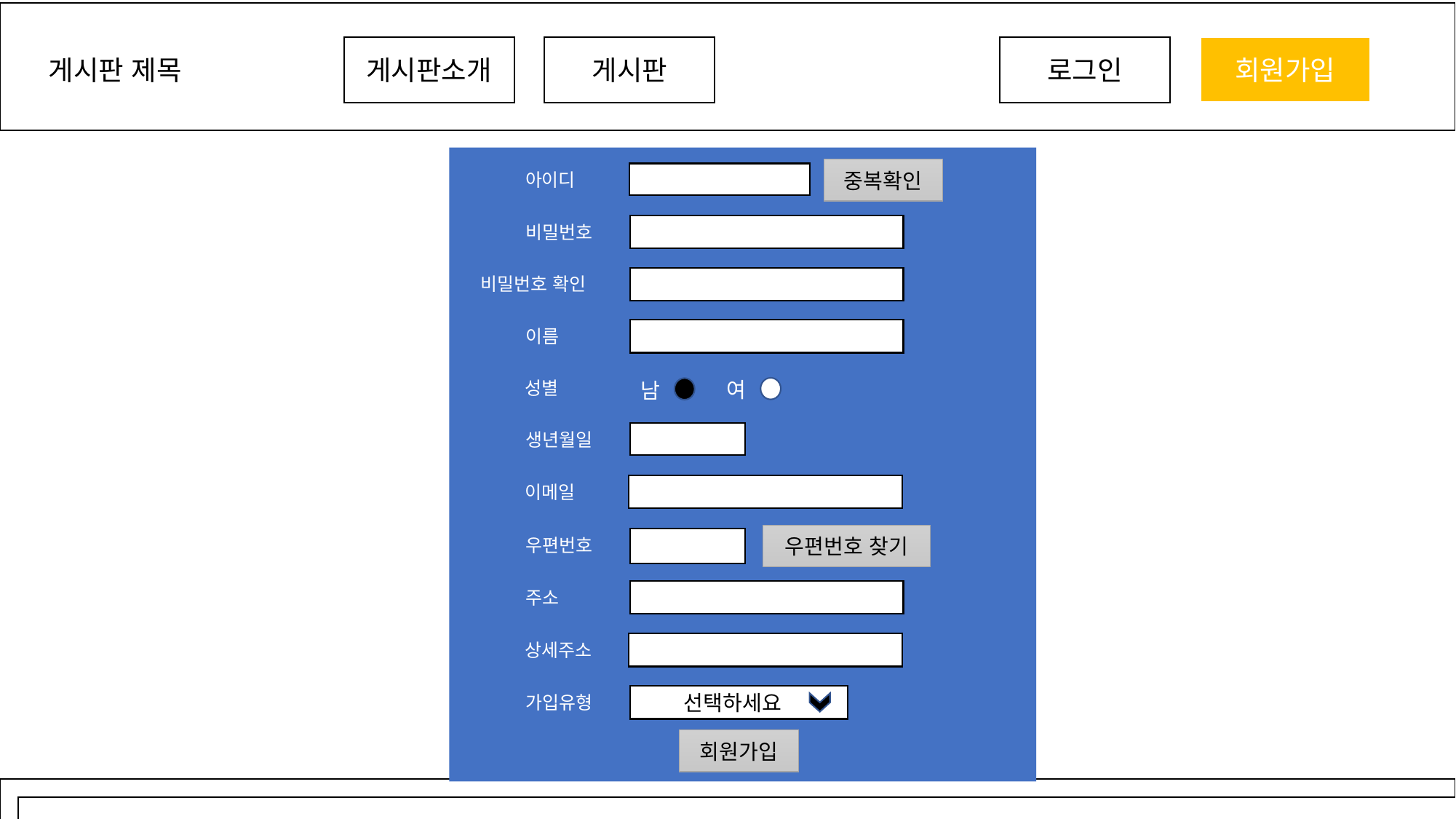

게시판소개
게시판
로그인
회원가입
게시판 제목

중복확인
아이디

비밀번호

비밀번호 확인

이름

여

성별
남

생년월일

이메일

우편번호 찾기
우편번호

주소

상세주소

가입유형
선택하세요

회원가입
이메일 주소
이메일 주소